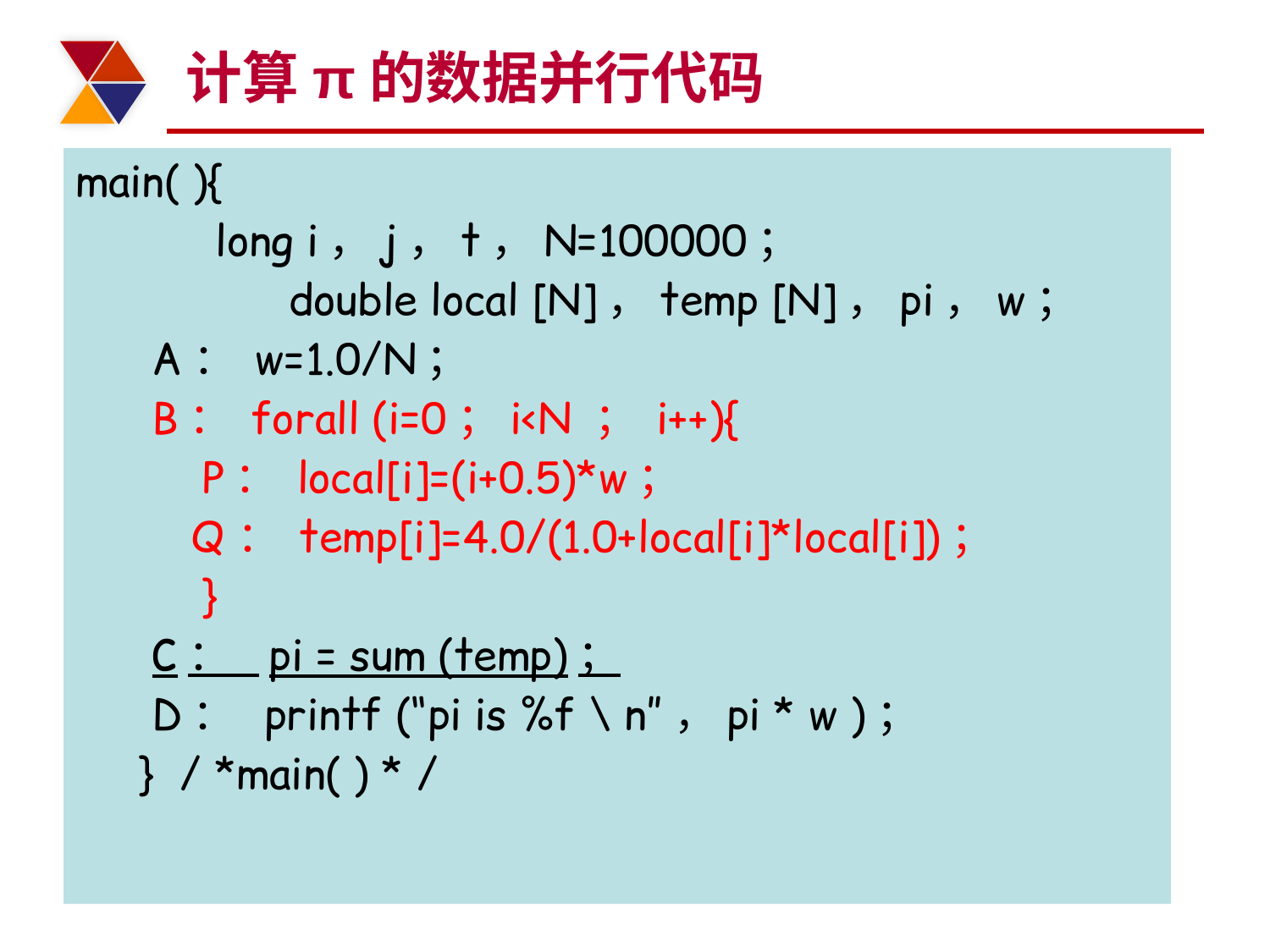

# 计算π的数据并行代码
main( ){
           long i，j，t，N=100000；
		   double local [N]，temp [N]，pi，w；
      A： w=1.0/N；
      B： forall (i=0；i<N ； i++){
          P： local[i]=(i+0.5)*w；
         Q： temp[i]=4.0/(1.0+local[i]*local[i])；
          }
      C：   pi = sum (temp)；
      D：  printf (“pi is %f \ n”，pi * w )；
     }  / *main( ) * /